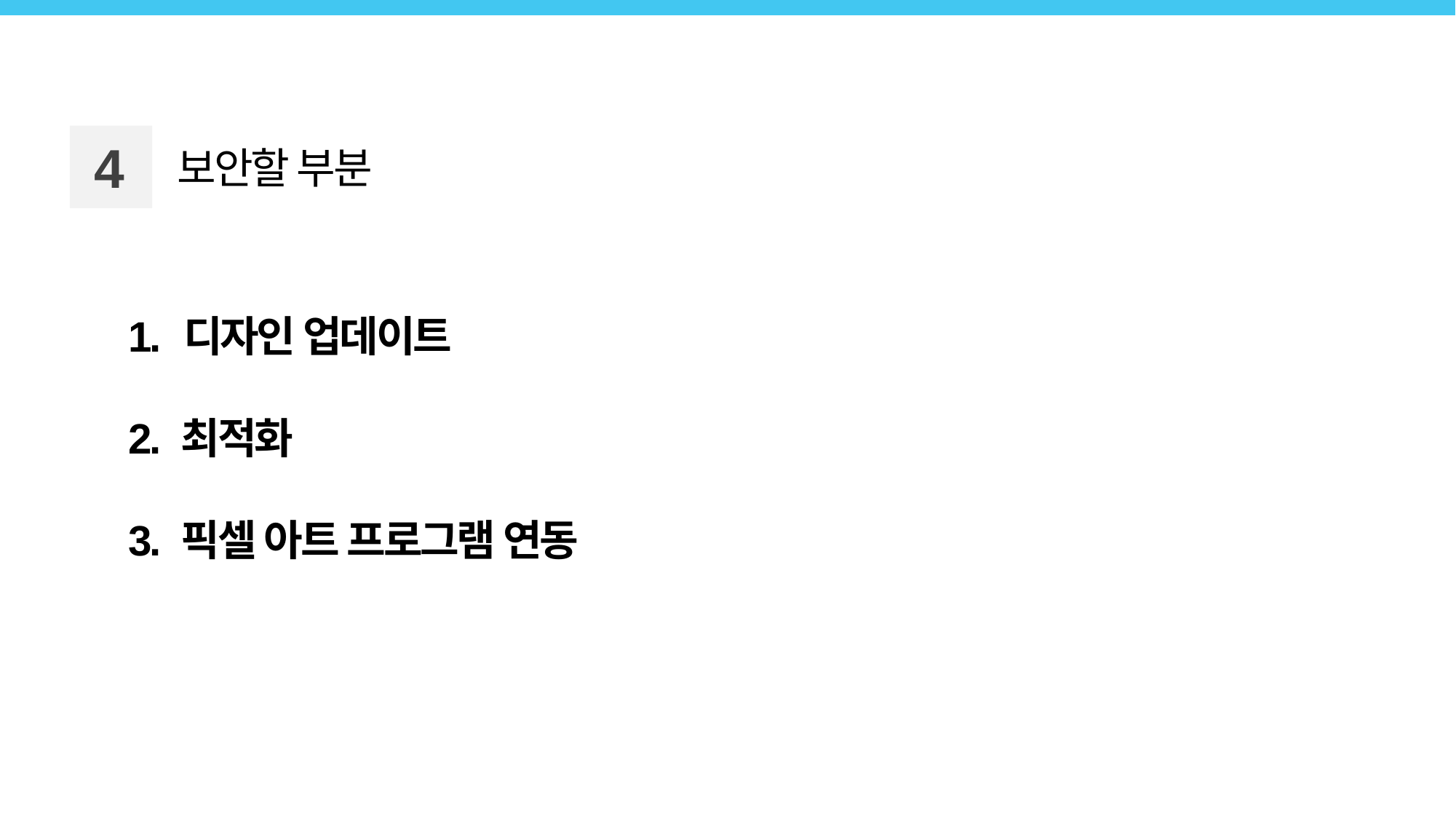

4
보안할 부분
1. 디자인 업데이트

2. 최적화

3. 픽셀 아트 프로그램 연동
ⓒSaebyeol Yu. Saebyeol’s PowerPoint